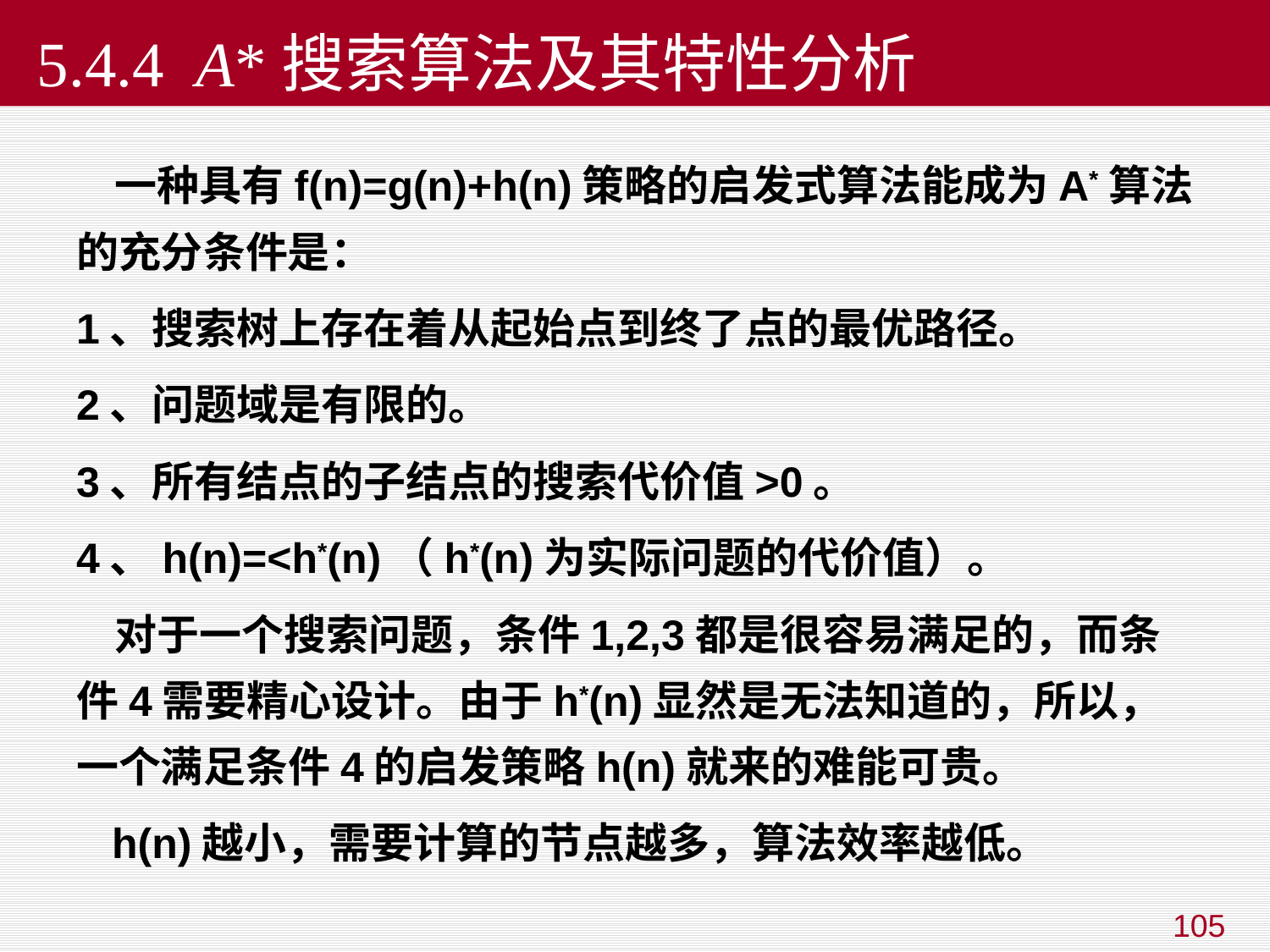

# 5.4.4  A*搜索算法及其特性分析
   一种具有f(n)=g(n)+h(n)策略的启发式算法能成为A*算法的充分条件是：
1、搜索树上存在着从起始点到终了点的最优路径。
2、问题域是有限的。
3、所有结点的子结点的搜索代价值>0。
4、h(n)=<h*(n)（h*(n)为实际问题的代价值）。
   对于一个搜索问题，条件1,2,3都是很容易满足的，而条件4需要精心设计。由于h*(n)显然是无法知道的，所以，一个满足条件4的启发策略h(n)就来的难能可贵。
   h(n)越小，需要计算的节点越多，算法效率越低。
105